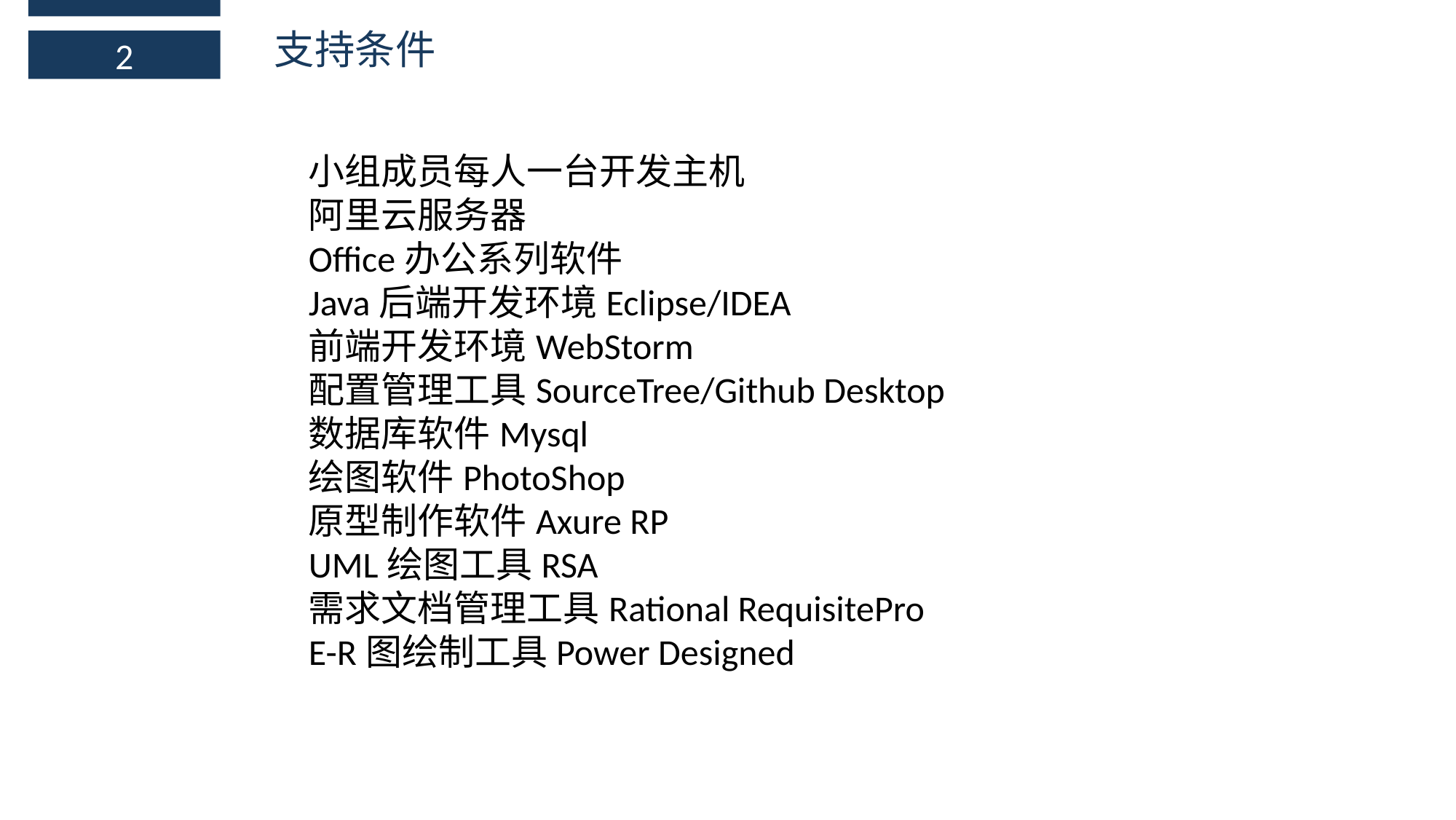

支持条件
2
小组成员每人一台开发主机
阿里云服务器
Office办公系列软件
Java后端开发环境Eclipse/IDEA
前端开发环境WebStorm
配置管理工具SourceTree/Github Desktop
数据库软件Mysql
绘图软件PhotoShop
原型制作软件Axure RP
UML绘图工具RSA
需求文档管理工具Rational RequisitePro
E-R图绘制工具Power Designed